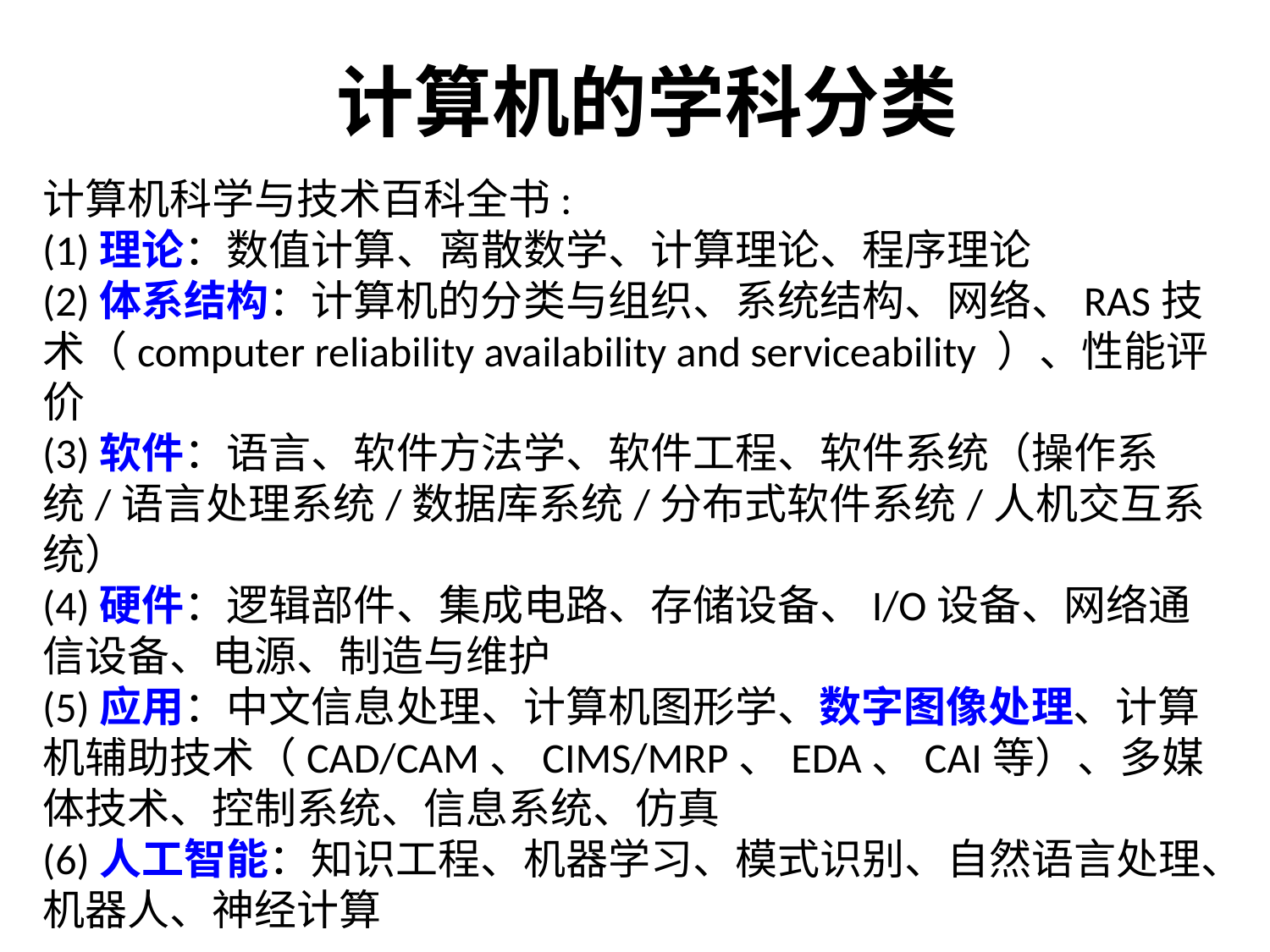

计算机的学科分类
计算机科学与技术百科全书:
(1)理论：数值计算、离散数学、计算理论、程序理论
(2)体系结构：计算机的分类与组织、系统结构、网络、RAS技术（computer reliability availability and serviceability ）、性能评价
(3)软件：语言、软件方法学、软件工程、软件系统（操作系统/语言处理系统/数据库系统/分布式软件系统/人机交互系统）
(4)硬件：逻辑部件、集成电路、存储设备、I/O设备、网络通信设备、电源、制造与维护
(5)应用：中文信息处理、计算机图形学、数字图像处理、计算机辅助技术（CAD/CAM、CIMS/MRP、EDA、CAI等）、多媒体技术、控制系统、信息系统、仿真
(6)人工智能：知识工程、机器学习、模式识别、自然语言处理、机器人、神经计算